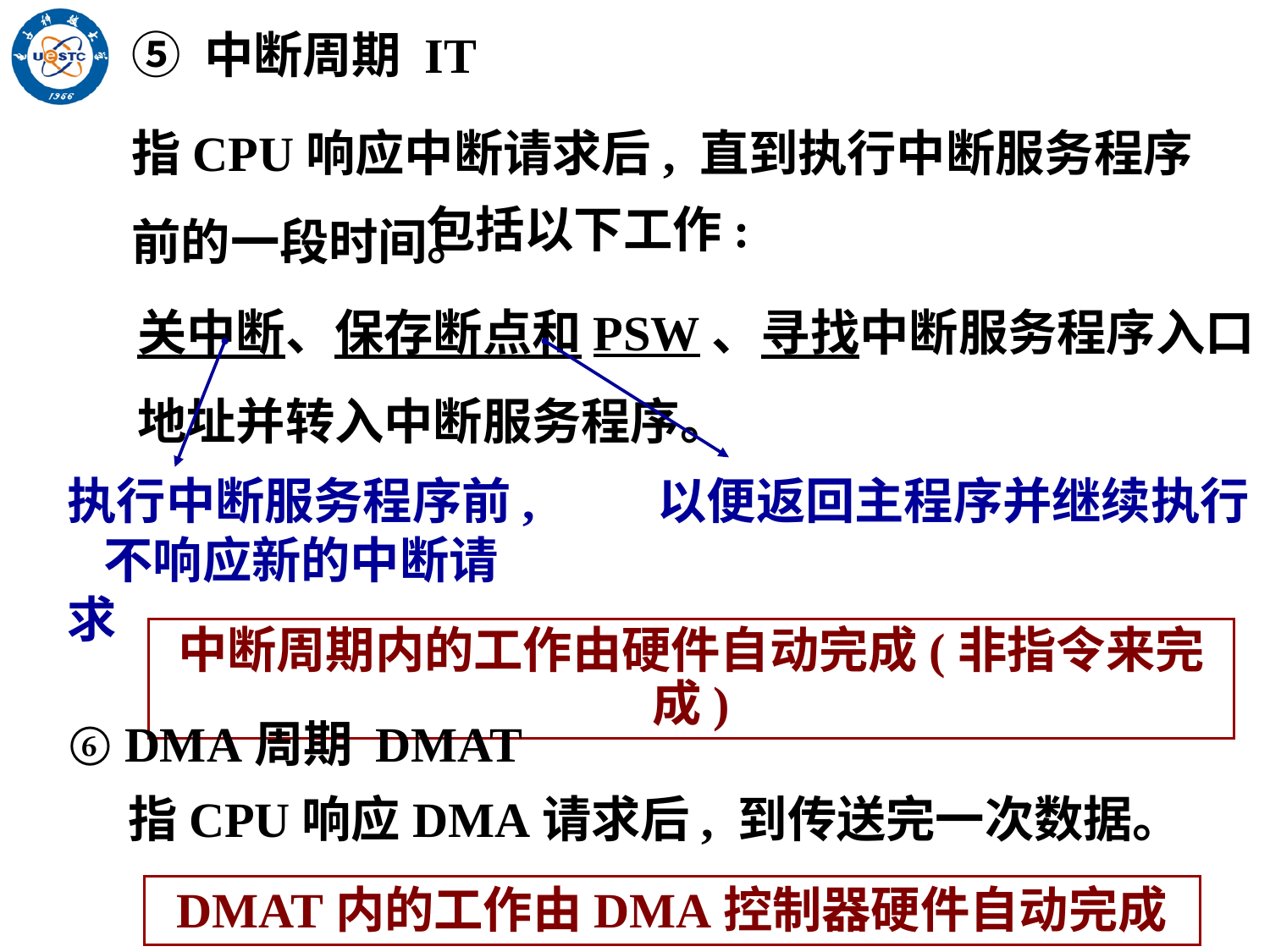

⑤ 中断周期 IT
指CPU响应中断请求后, 直到执行中断服务程序前的一段时间。
包括以下工作:
关中断、保存断点和PSW、寻找中断服务程序入口地址并转入中断服务程序。

执行中断服务程序前,  不响应新的中断请求
以便返回主程序并继续执行
中断周期内的工作由硬件自动完成(非指令来完成)
⑥ DMA周期 DMAT
指CPU响应DMA请求后, 到传送完一次数据。
DMAT内的工作由DMA控制器硬件自动完成